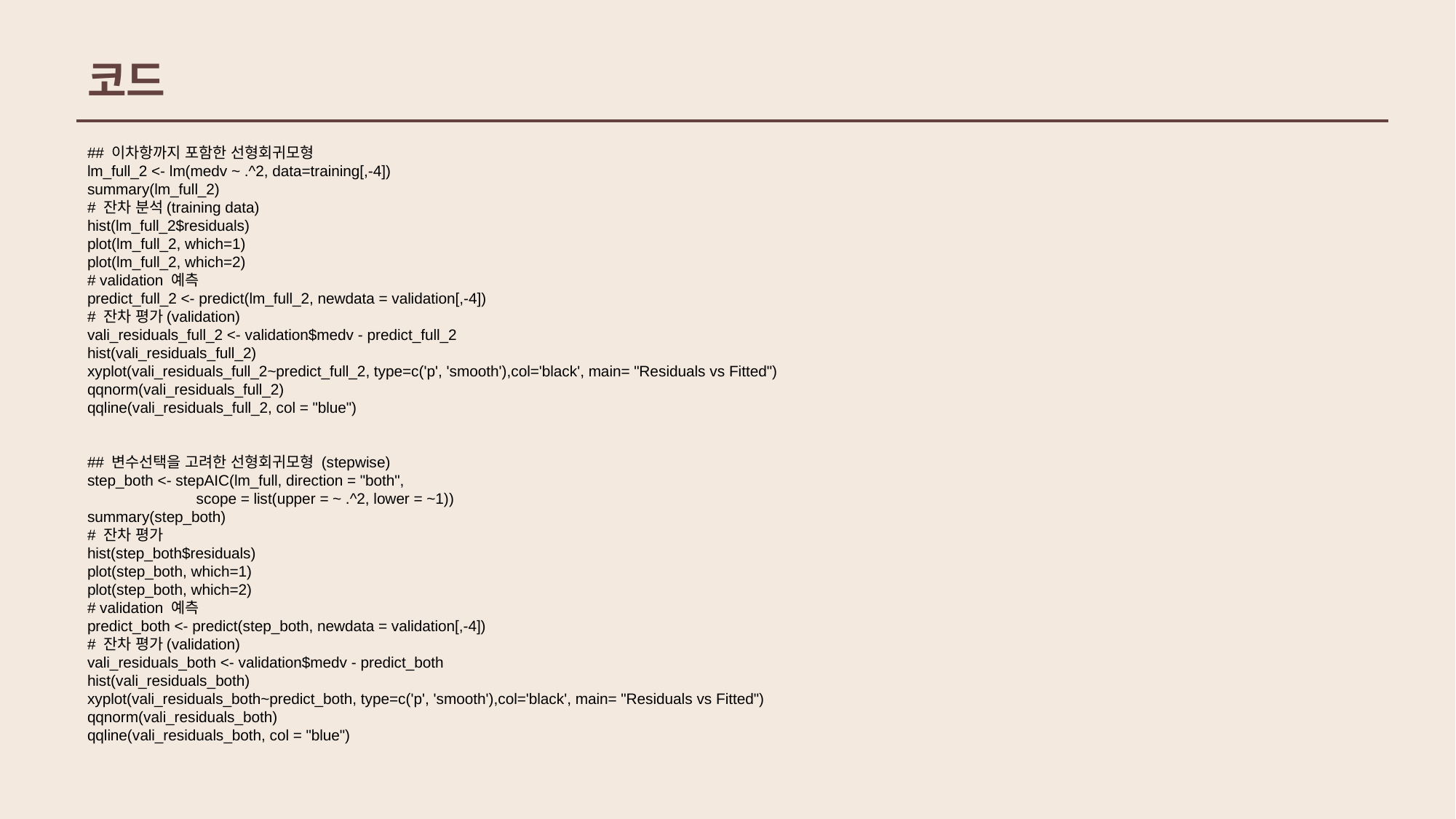

코드
## 이차항까지 포함한 선형회귀모형
lm_full_2 <- lm(medv ~ .^2, data=training[,-4])
summary(lm_full_2)
# 잔차 분석(training data)
hist(lm_full_2$residuals)
plot(lm_full_2, which=1)
plot(lm_full_2, which=2)
# validation 예측
predict_full_2 <- predict(lm_full_2, newdata = validation[,-4])
# 잔차 평가(validation)
vali_residuals_full_2 <- validation$medv - predict_full_2
hist(vali_residuals_full_2)
xyplot(vali_residuals_full_2~predict_full_2, type=c('p', 'smooth'),col='black', main= "Residuals vs Fitted")
qqnorm(vali_residuals_full_2)
qqline(vali_residuals_full_2, col = "blue")

## 변수선택을 고려한 선형회귀모형 (stepwise)
step_both <- stepAIC(lm_full, direction = "both",
                          scope = list(upper = ~ .^2, lower = ~1))
summary(step_both)
# 잔차 평가
hist(step_both$residuals)
plot(step_both, which=1)
plot(step_both, which=2)
# validation 예측
predict_both <- predict(step_both, newdata = validation[,-4])
# 잔차 평가(validation)
vali_residuals_both <- validation$medv - predict_both
hist(vali_residuals_both)
xyplot(vali_residuals_both~predict_both, type=c('p', 'smooth'),col='black', main= "Residuals vs Fitted")
qqnorm(vali_residuals_both)
qqline(vali_residuals_both, col = "blue")